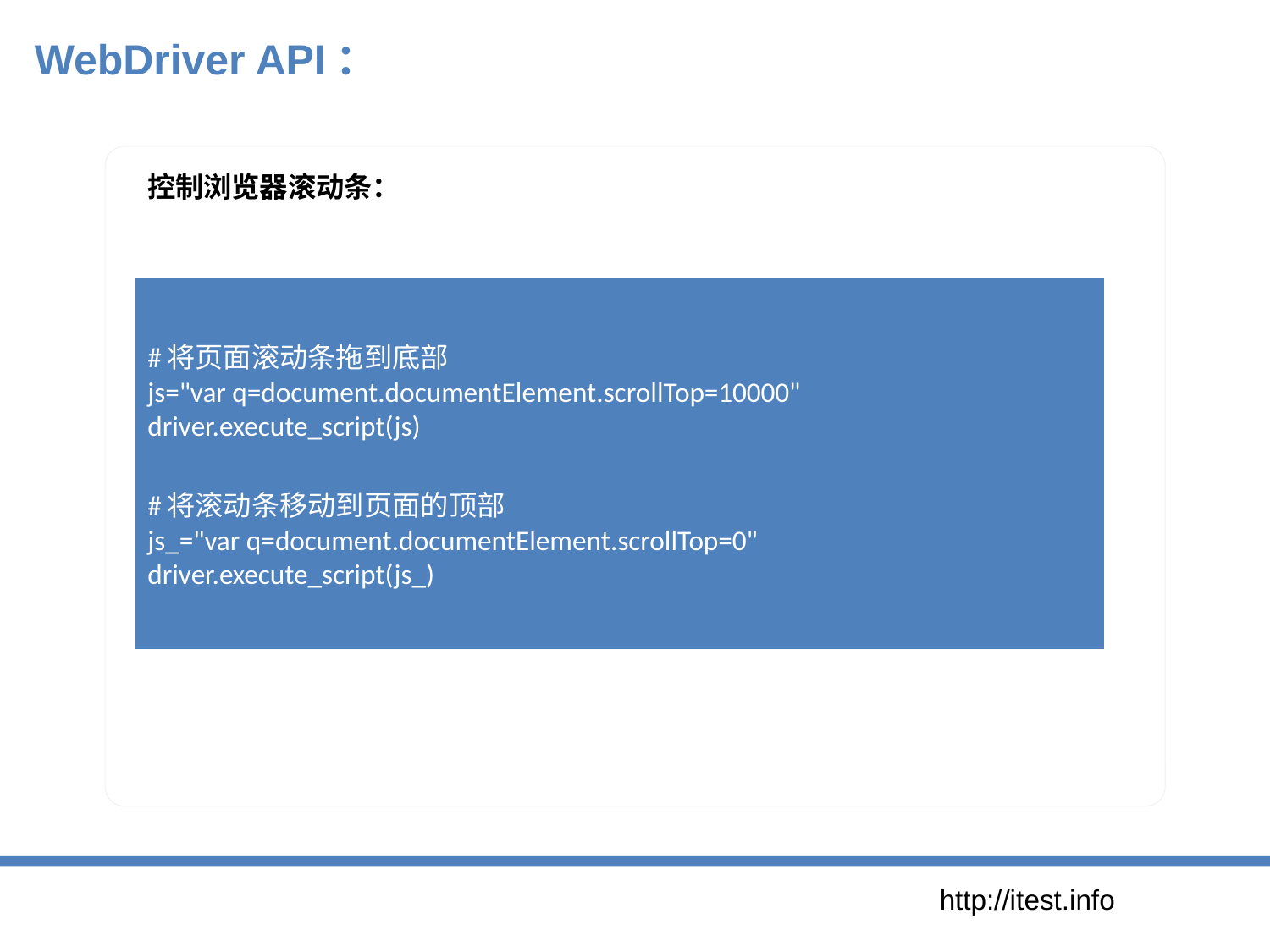

WebDriver API：

控制浏览器滚动条：

| #将页面滚动条拖到底部 js="var q=document.documentElement.scrollTop=10000" driver.execute\_script(js) #将滚动条移动到页面的顶部 js\_="var q=document.documentElement.scrollTop=0" driver.execute\_script(js\_) |
| --- |

http://itest.info